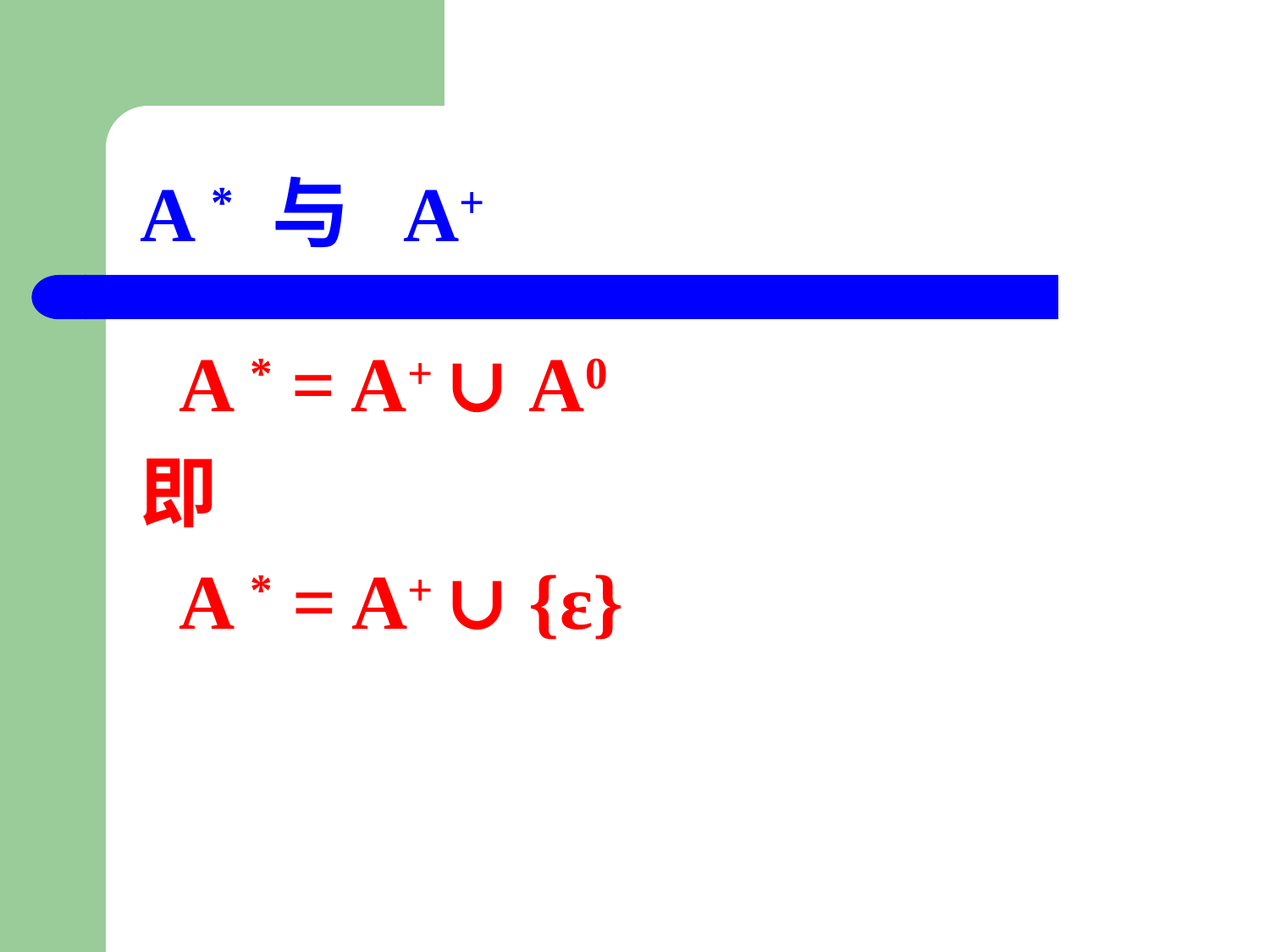

# A * 与  A+
  A * = A+ ∪ A0
即
  A * = A+ ∪ {ε}